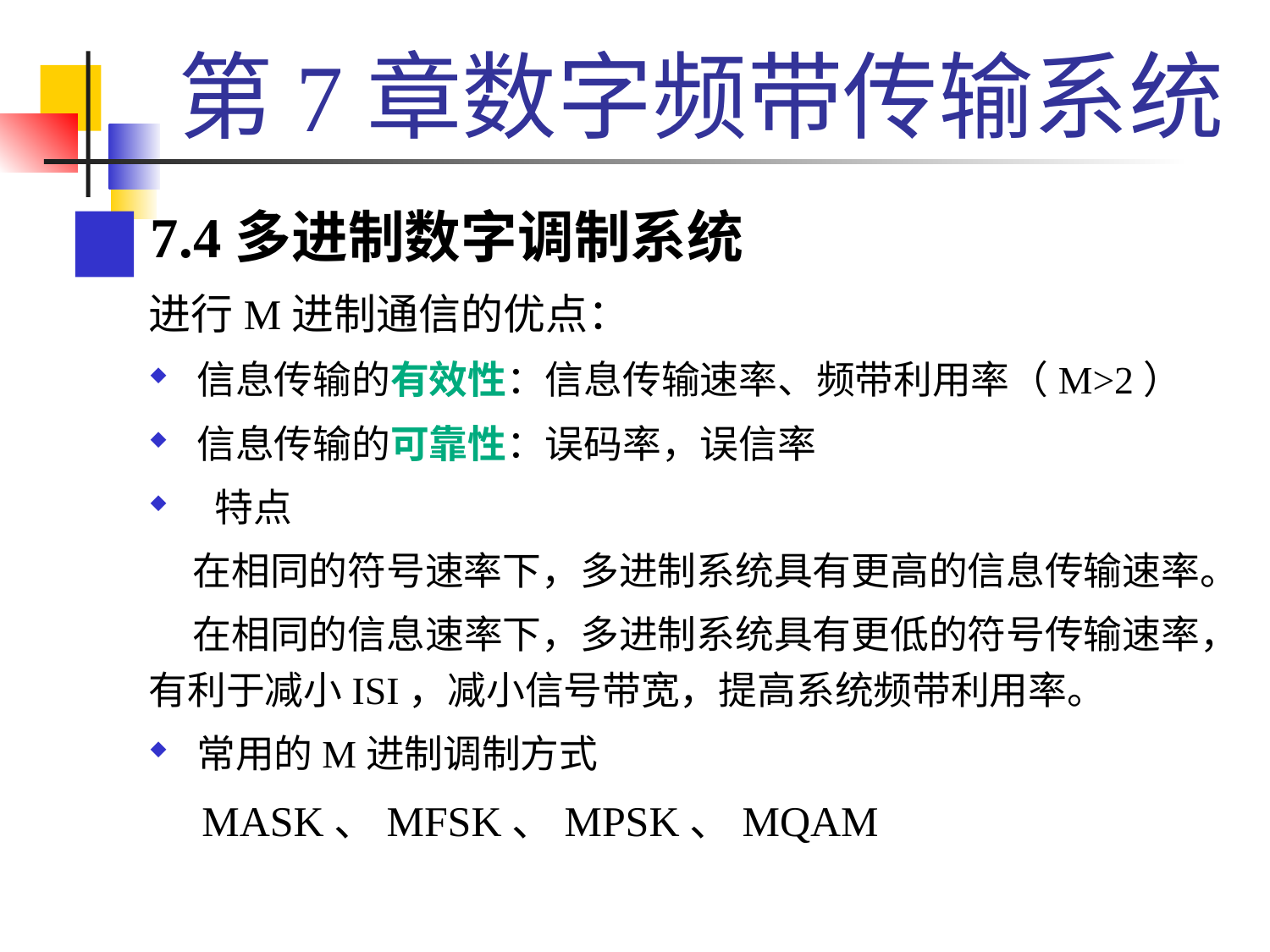

# 第7章数字频带传输系统
                7.4多进制数字调制系统
进行M进制通信的优点：
信息传输的有效性：信息传输速率、频带利用率（M>2）
信息传输的可靠性：误码率，误信率
 特点
    在相同的符号速率下，多进制系统具有更高的信息传输速率。
    在相同的信息速率下，多进制系统具有更低的符号传输速率，有利于减小ISI，减小信号带宽，提高系统频带利用率。
常用的M进制调制方式
     MASK、MFSK、MPSK、MQAM